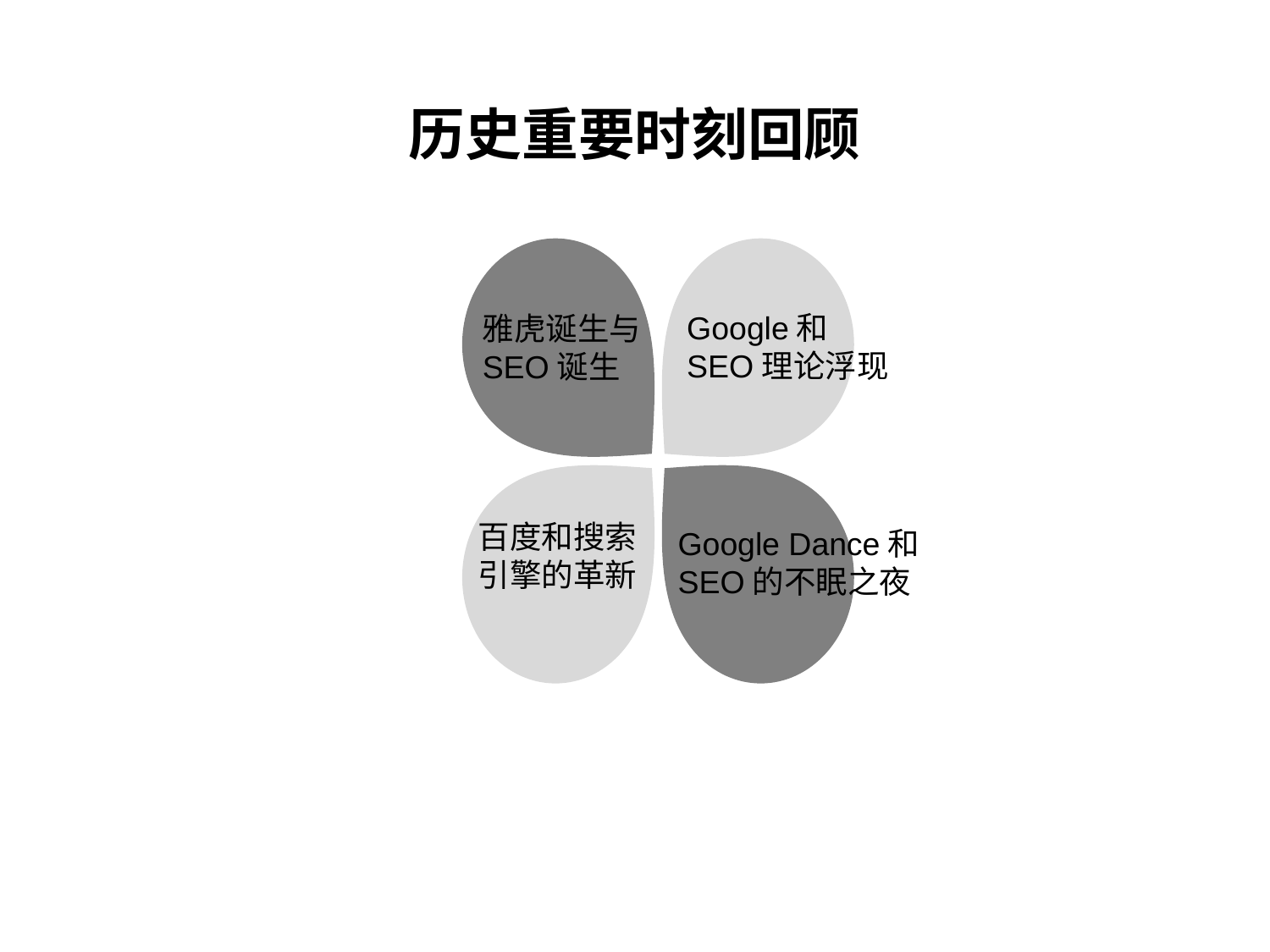

历史重要时刻回顾

点击添加文本
Google和
SEO理论浮现
雅虎诞生与
SEO诞生
点击添加文本

百度和搜索
引擎的革新

Google Dance和
SEO的不眠之夜
点击添加文本
点击添加文本